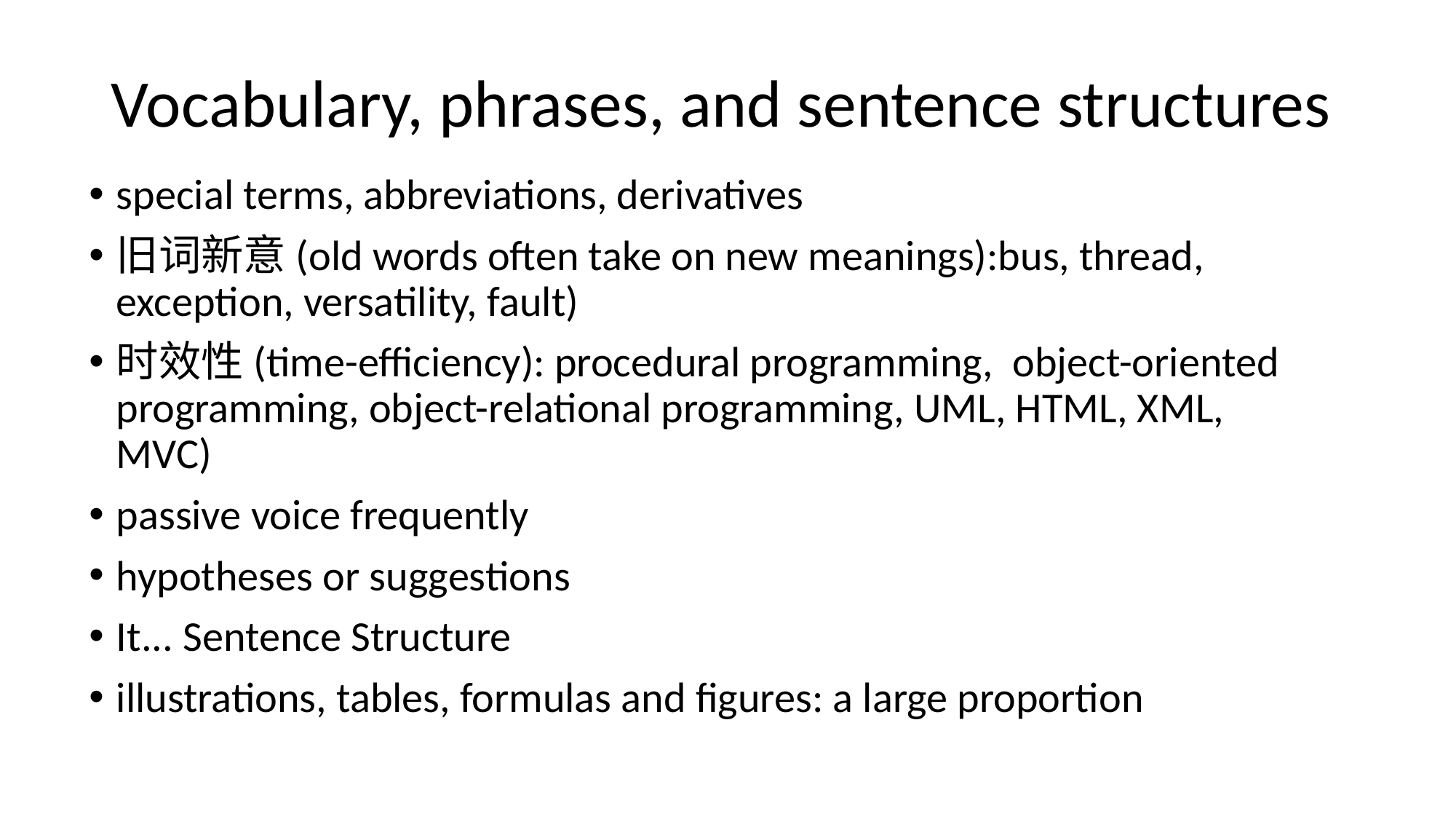

# Vocabulary, phrases, and sentence structures
special terms, abbreviations, derivatives
旧词新意(old words often take on new meanings):bus, thread, exception, versatility, fault)
时效性(time-efficiency): procedural programming,  object-oriented programming, object-relational programming, UML, HTML, XML, MVC)
passive voice frequently
hypotheses or suggestions
It... Sentence Structure
illustrations, tables, formulas and figures: a large proportion